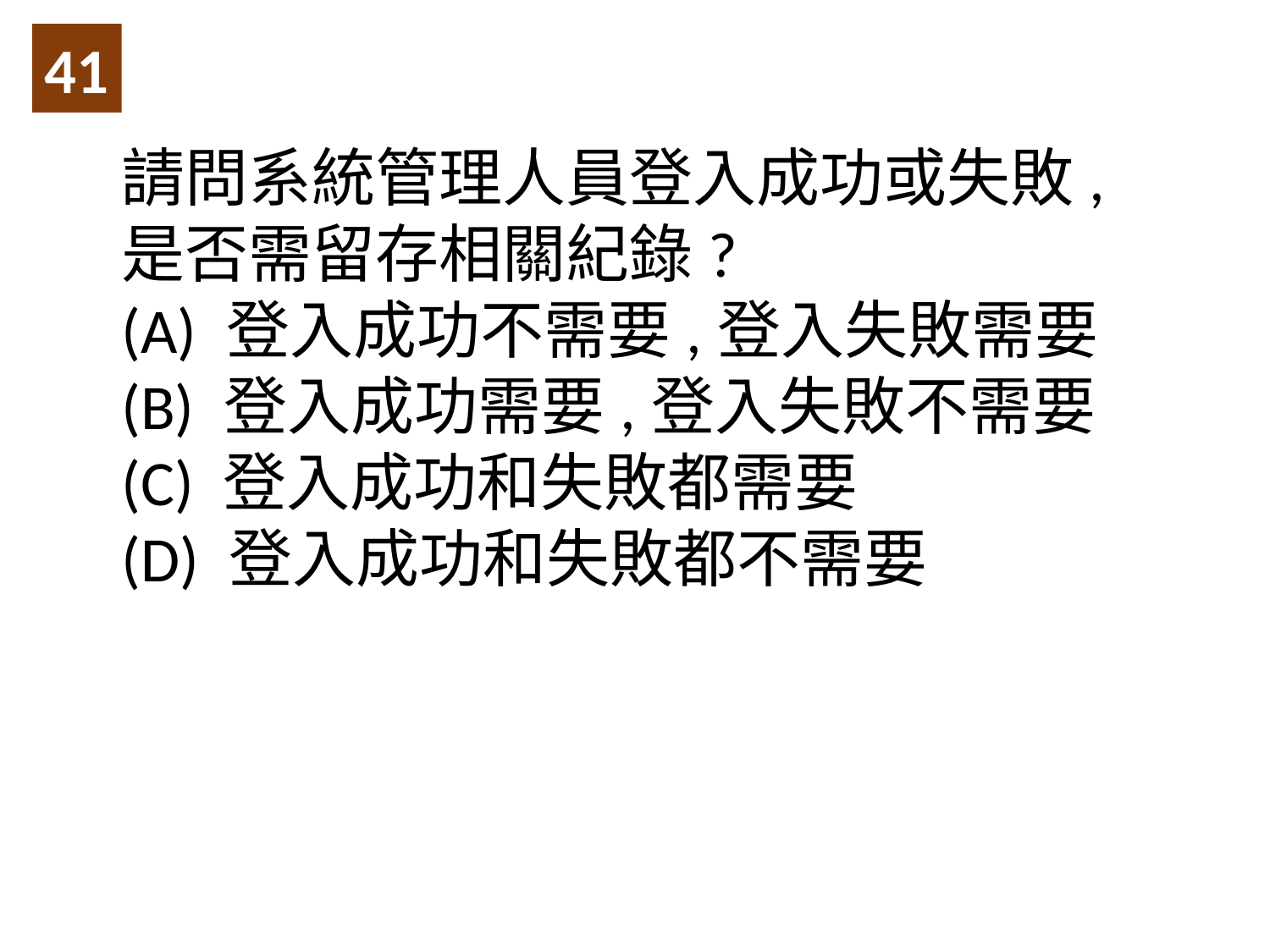

41
請問系統管理人員登入成功或失敗,是否需留存相關紀錄?
(A) 登入成功不需要,登入失敗需要
(B) 登入成功需要,登入失敗不需要
(C) 登入成功和失敗都需要
(D) 登入成功和失敗都不需要